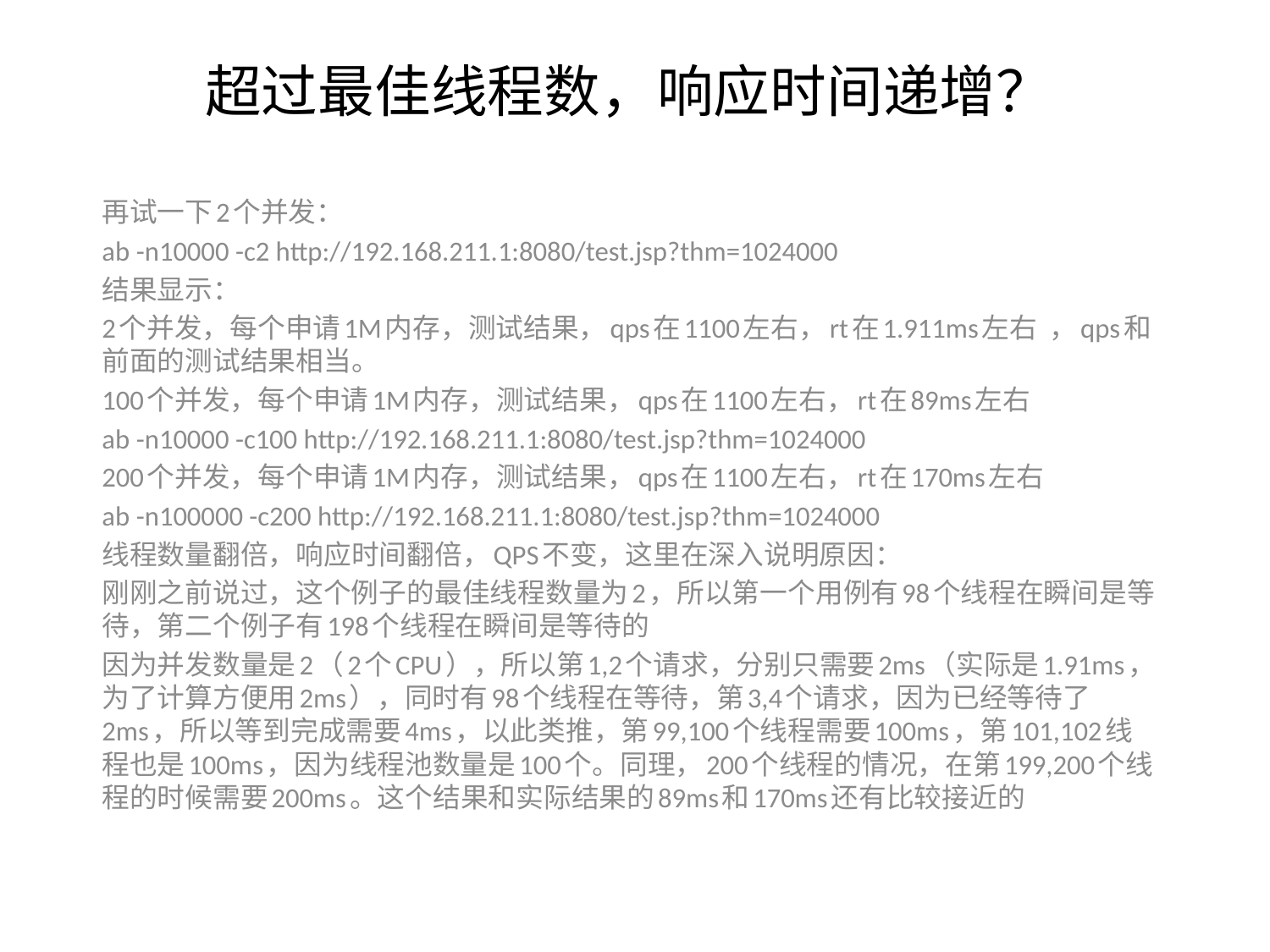

# 超过最佳线程数，响应时间递增？
再试一下2个并发：
ab -n10000 -c2 http://192.168.211.1:8080/test.jsp?thm=1024000
结果显示：
2个并发，每个申请1M内存，测试结果，qps在1100左右，rt在1.911ms左右  ，qps和前面的测试结果相当。
100个并发，每个申请1M内存，测试结果，qps在1100左右，rt在89ms左右
ab -n10000 -c100 http://192.168.211.1:8080/test.jsp?thm=1024000
200个并发，每个申请1M内存，测试结果，qps在1100左右，rt在170ms左右
ab -n100000 -c200 http://192.168.211.1:8080/test.jsp?thm=1024000
线程数量翻倍，响应时间翻倍，QPS不变，这里在深入说明原因：
刚刚之前说过，这个例子的最佳线程数量为2，所以第一个用例有98个线程在瞬间是等待，第二个例子有198个线程在瞬间是等待的
因为并发数量是2（2个CPU），所以第1,2个请求，分别只需要2ms（实际是1.91ms，为了计算方便用2ms），同时有98个线程在等待，第3,4个请求，因为已经等待了2ms，所以等到完成需要4ms，以此类推，第99,100个线程需要100ms，第101,102线程也是100ms，因为线程池数量是100个。同理，200个线程的情况，在第199,200个线程的时候需要200ms。这个结果和实际结果的89ms和170ms还有比较接近的